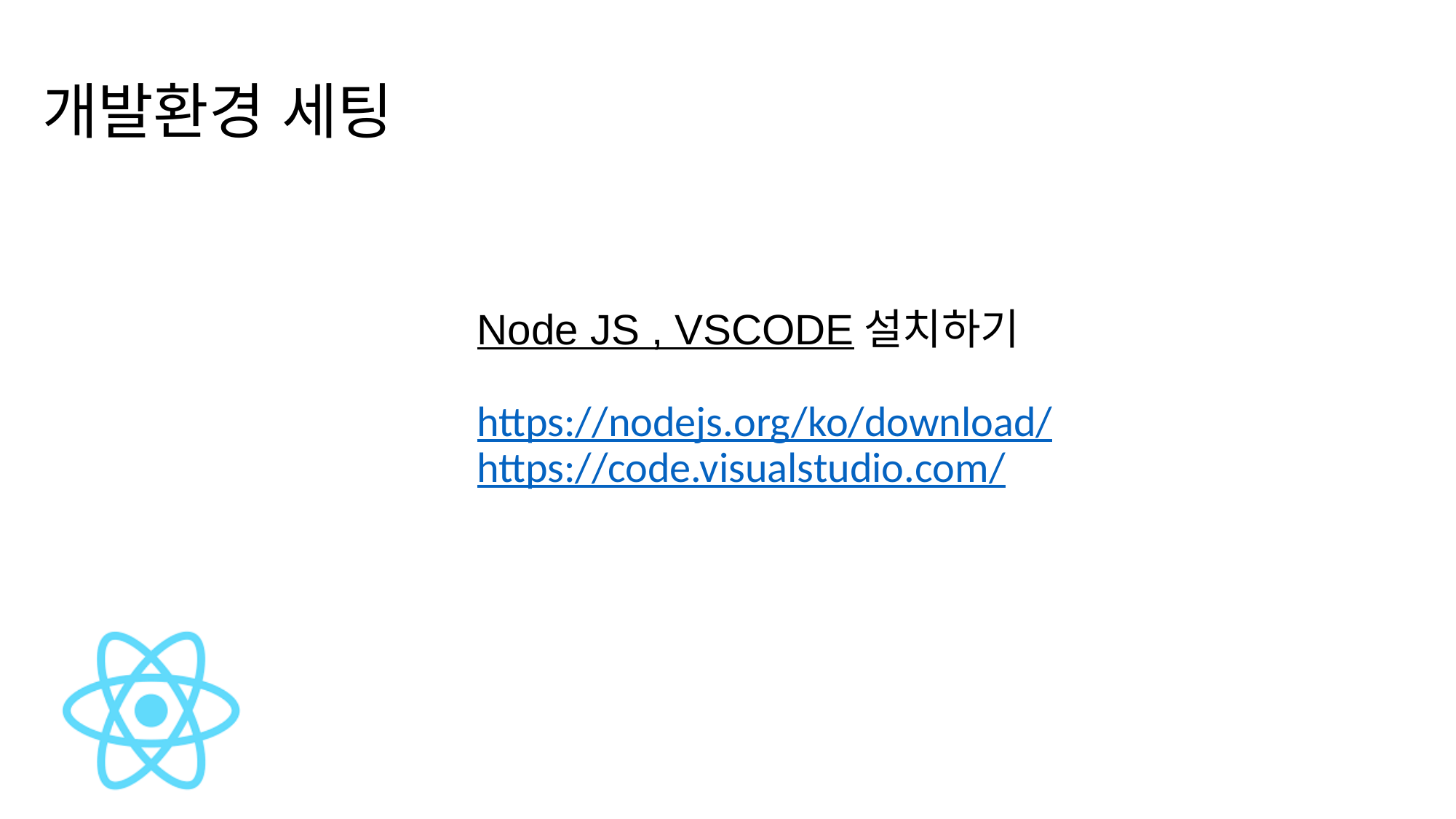

개발환경 세팅
Node JS , VSCODE설치하기

https://nodejs.org/ko/download/
https://code.visualstudio.com/